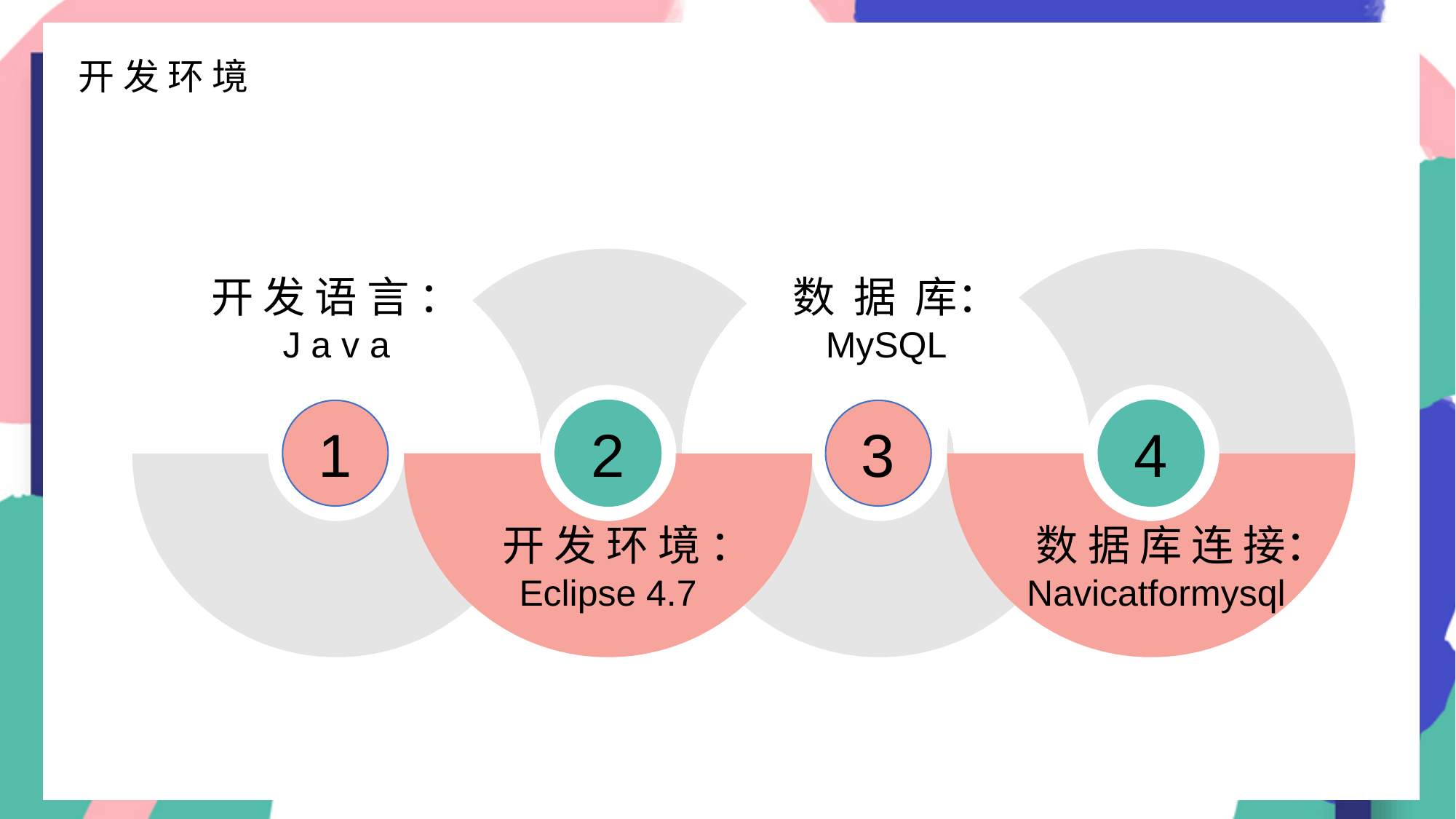

开 发 环 境
开 发 语 言 ：
J a v a

 数  据  库：
MySQL

1
2
3
4

   开 发 环 境 ：
Eclipse 4.7

 数 据 库 连 接：
 Navicatformysql